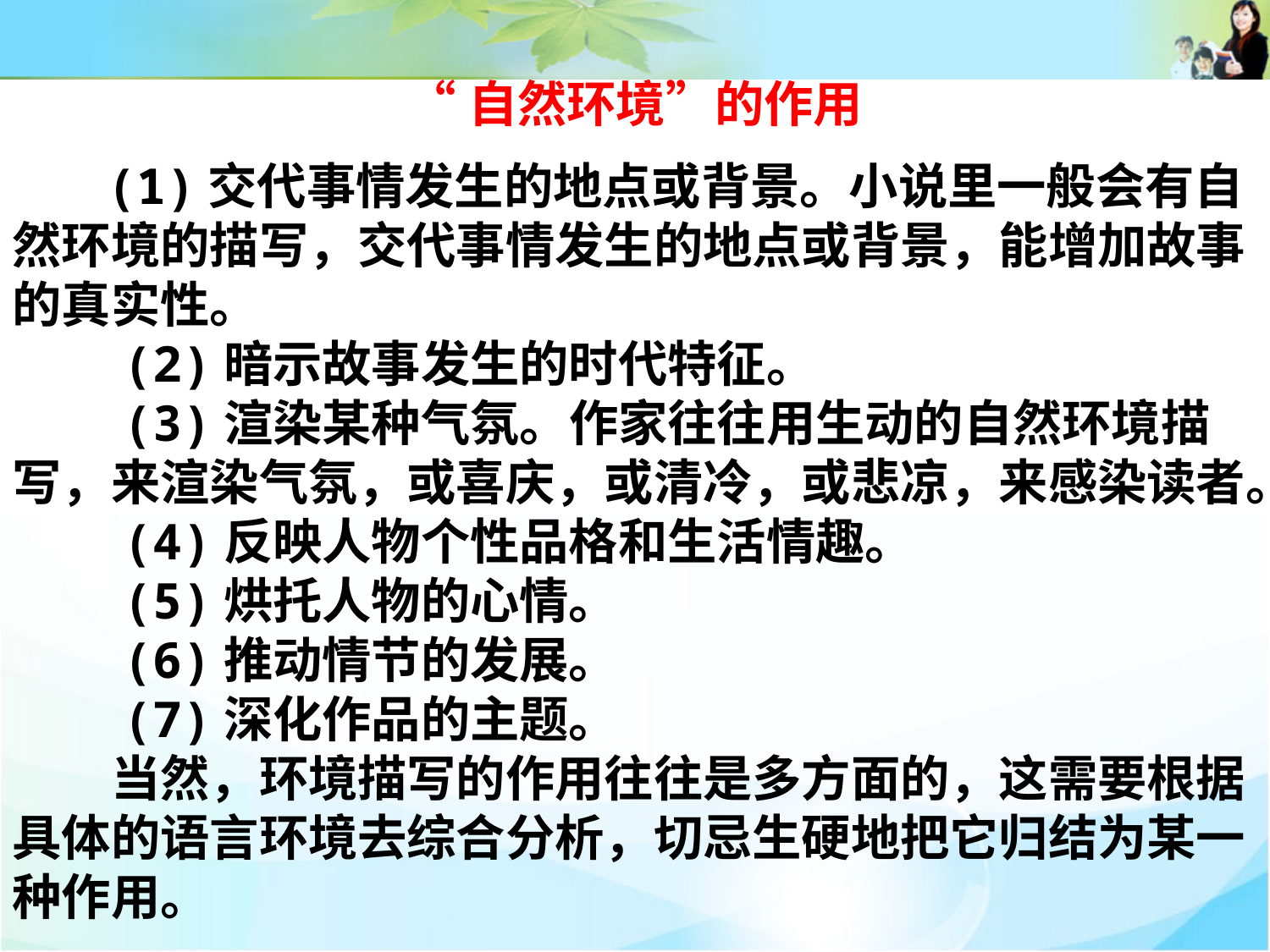

“自然环境”的作用

　　(1)交代事情发生的地点或背景。小说里一般会有自然环境的描写，交代事情发生的地点或背景，能增加故事的真实性。
　　(2)暗示故事发生的时代特征。
　　(3)渲染某种气氛。作家往往用生动的自然环境描写，来渲染气氛，或喜庆，或清冷，或悲凉，来感染读者。
　　(4)反映人物个性品格和生活情趣。
　　(5)烘托人物的心情。
　　(6)推动情节的发展。
　　(7)深化作品的主题。
　　当然，环境描写的作用往往是多方面的，这需要根据具体的语言环境去综合分析，切忌生硬地把它归结为某一种作用。